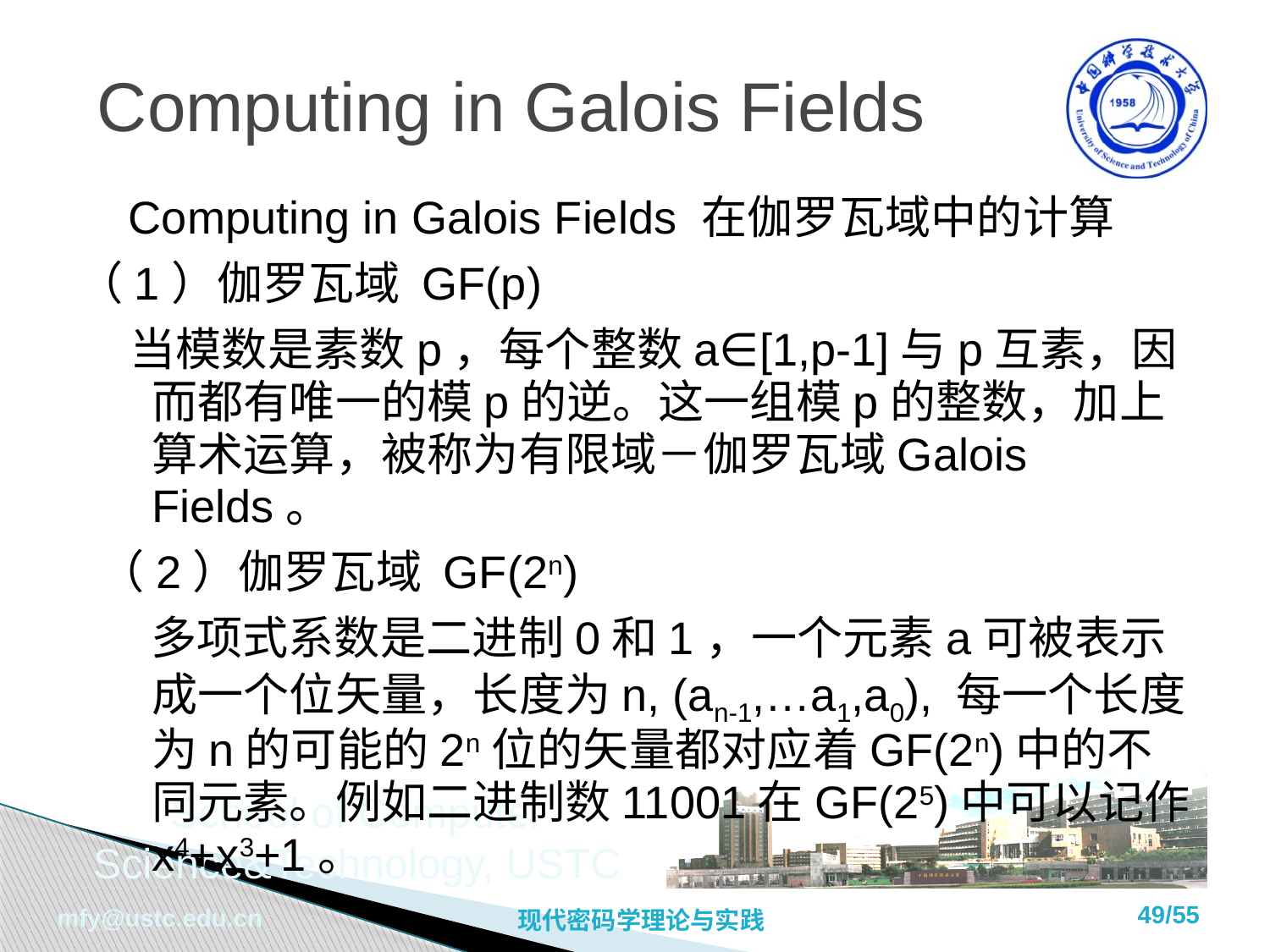

# Computing in Galois Fields
    Computing in Galois Fields 在伽罗瓦域中的计算
（1）伽罗瓦域 GF(p)
    当模数是素数p，每个整数a∈[1,p-1]与p互素，因而都有唯一的模p的逆。这一组模p的整数，加上算术运算，被称为有限域－伽罗瓦域Galois Fields。
 （2）伽罗瓦域 GF(2n)
      多项式系数是二进制0和1，一个元素a可被表示成一个位矢量，长度为n, (an-1,…a1,a0), 每一个长度为n的可能的2n位的矢量都对应着GF(2n)中的不同元素。例如二进制数11001在GF(25)中可以记作x4+x3+1。